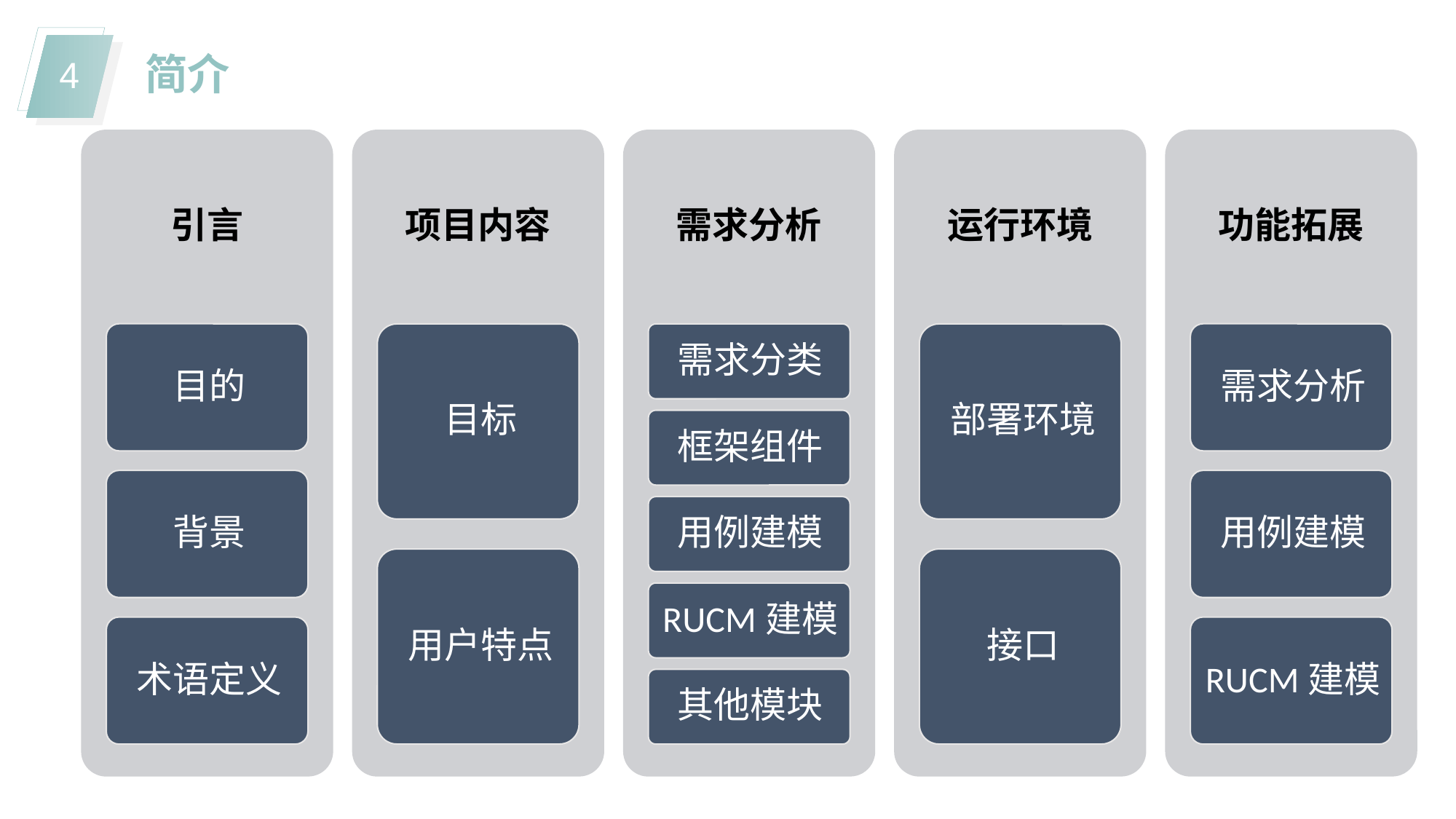

简介
引言
目的
背景
术语定义
项目内容
目标
用户特点
需求分析
需求分类
框架组件
用例建模
RUCM建模
其他模块
运行环境
部署环境
接口
功能拓展
需求分析
用例建模
RUCM建模